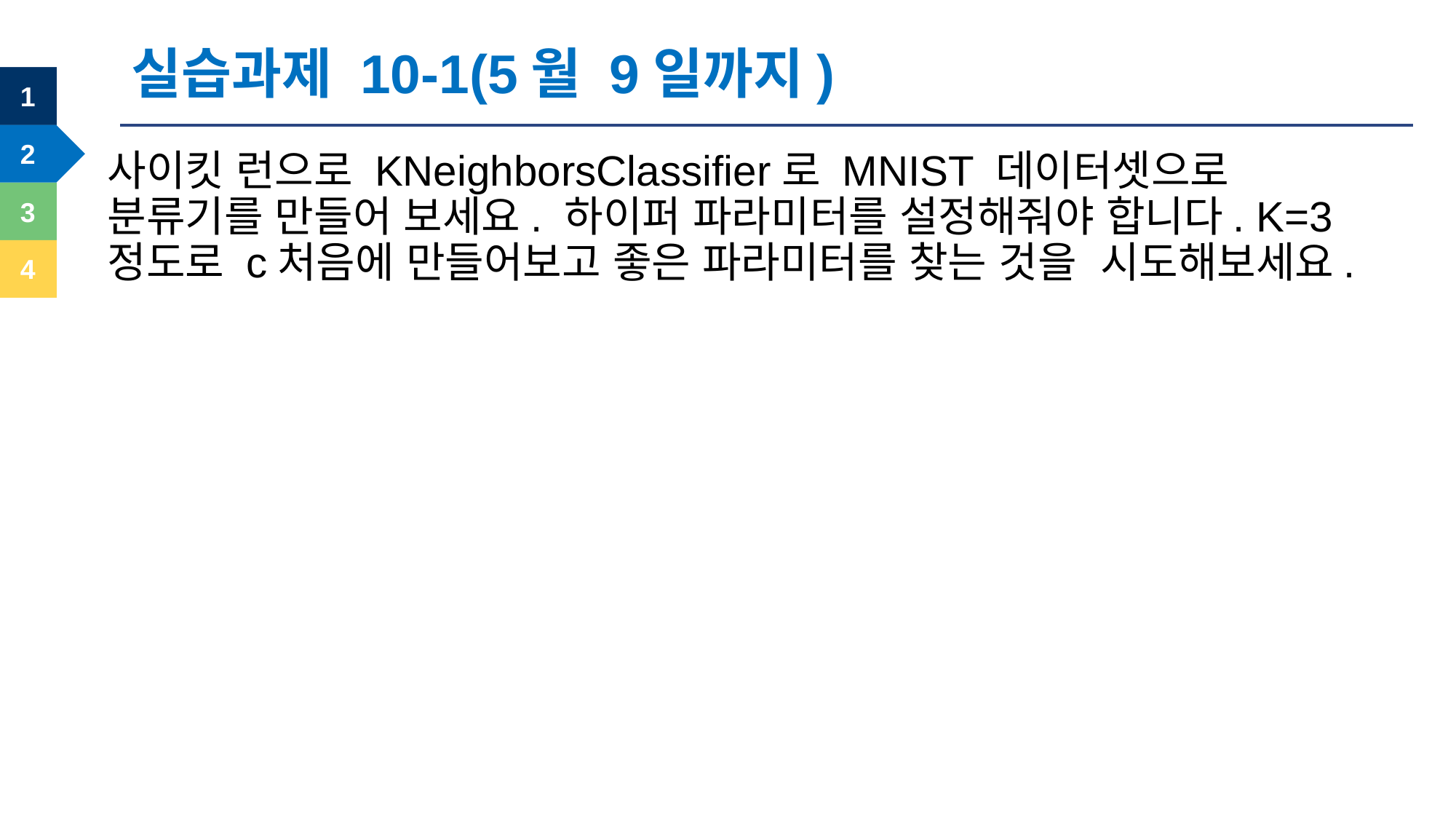

실습과제 10-1(5월 9일까지)
사이킷 런으로 KNeighborsClassifier로 MNIST 데이터셋으로 분류기를 만들어 보세요. 하이퍼 파라미터를 설정해줘야 합니다. K=3정도로 c처음에 만들어보고 좋은 파라미터를 찾는 것을  시도해보세요.